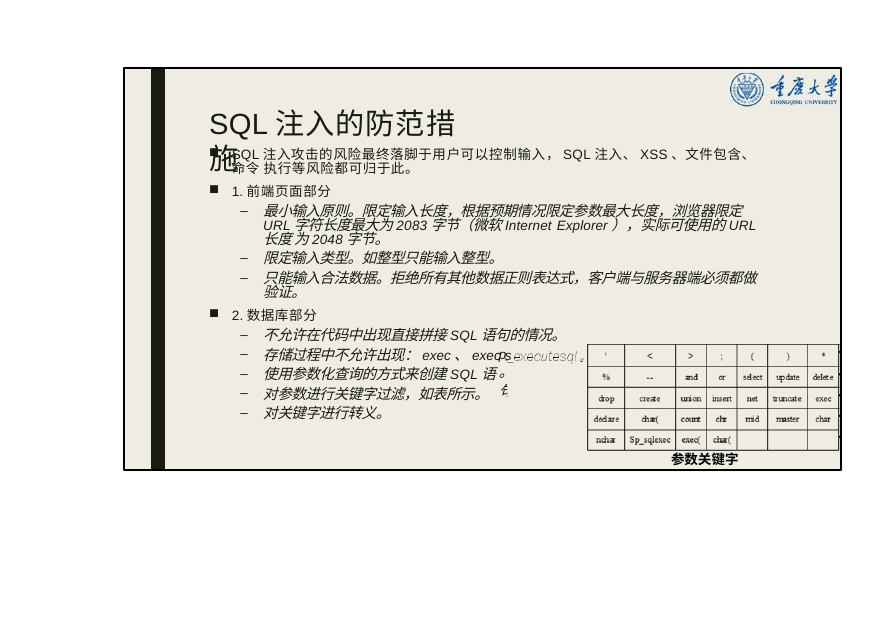

# SQL注入的防范措施
SQL注入攻击的风险最终落脚于用户可以控制输入，SQL注入、XSS、文件包含、命令 执行等风险都可归于此。
1.前端页面部分
最小输入原则。限定输入长度，根据预期情况限定参数最大长度，浏览器限定 URL字符长度最大为2083字节（微软Internet Explorer），实际可使用的URL长度 为2048字节。
限定输入类型。如整型只能输入整型。
只能输入合法数据。拒绝所有其他数据正则表达式，客户端与服务器端必须都做 验证。
2.数据库部分
不允许在代码中出现直接拼接SQL语句的情况。
存储过程中不允许出现：exec、exec s
使用参数化查询的方式来创建SQL语
对参数进行关键字过滤，如表所示。
对关键字进行转义。

参数关键字

p_executesql。
句。